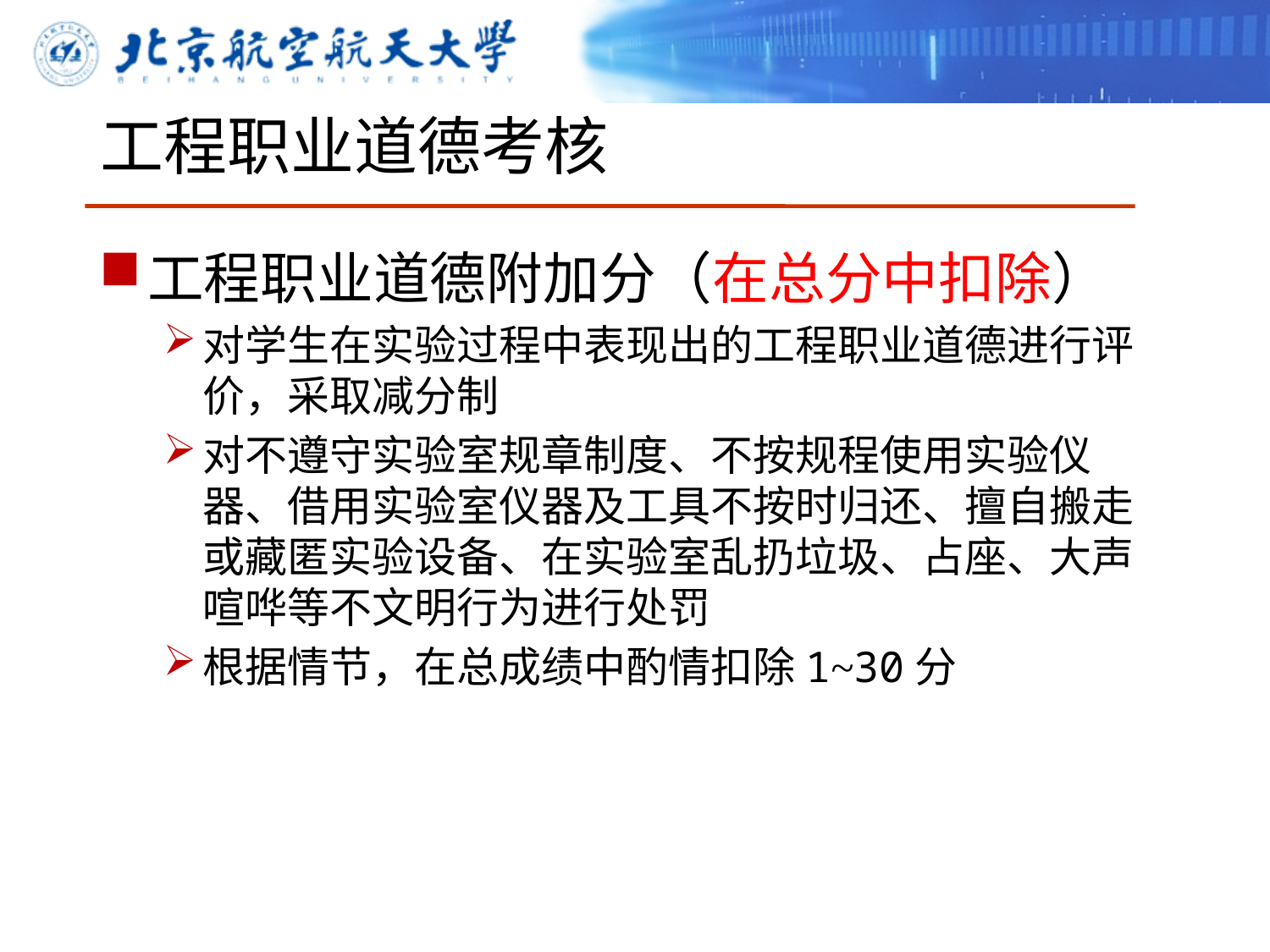

# 工程职业道德考核
工程职业道德附加分（在总分中扣除）
对学生在实验过程中表现出的工程职业道德进行评价，采取减分制
对不遵守实验室规章制度、不按规程使用实验仪器、借用实验室仪器及工具不按时归还、擅自搬走或藏匿实验设备、在实验室乱扔垃圾、占座、大声喧哗等不文明行为进行处罚
根据情节，在总成绩中酌情扣除1~30分